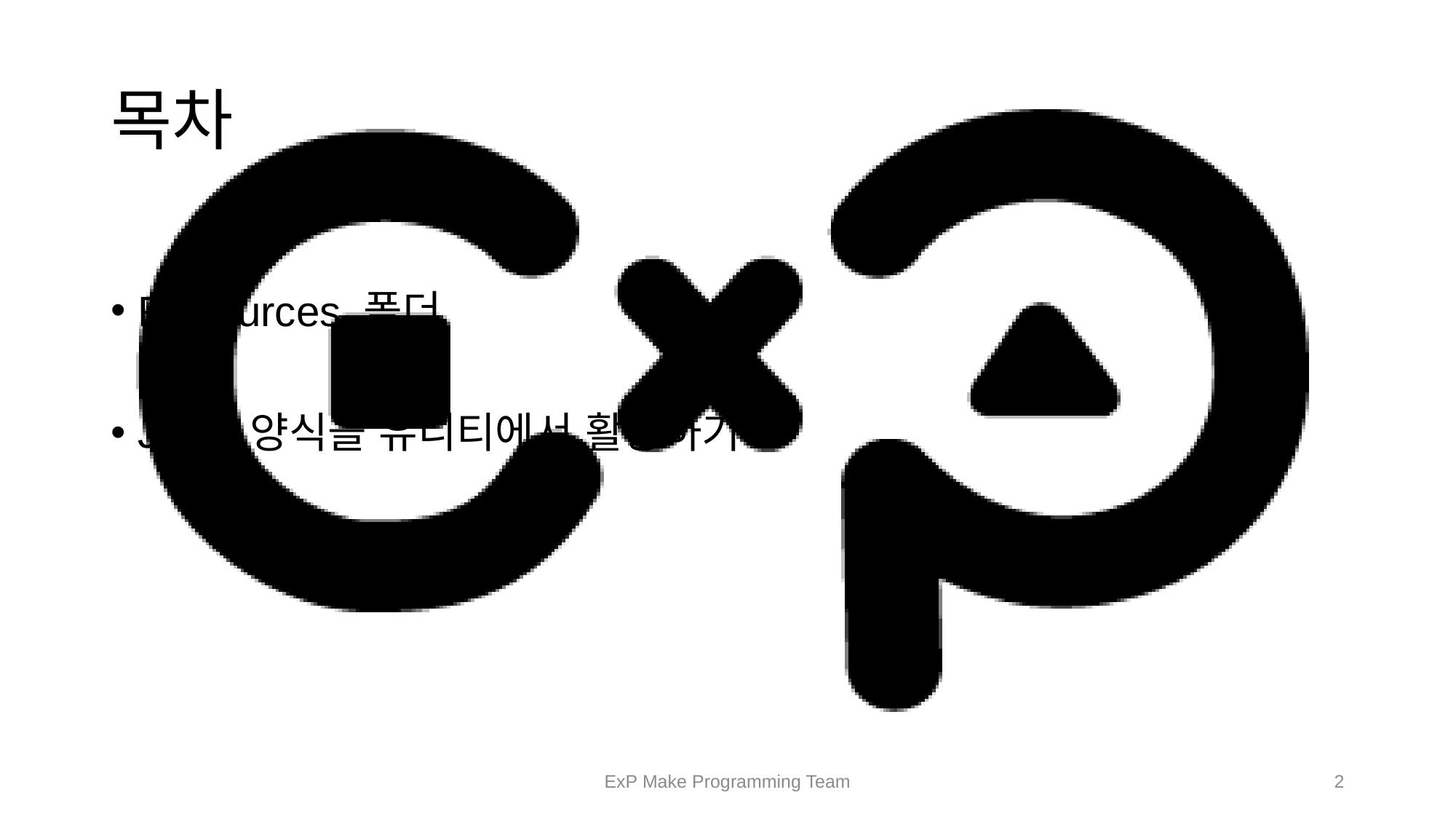

# 목차

Resources 폴더

Json 양식을 유니티에서 활용하기

ExP Make Programming Team
2